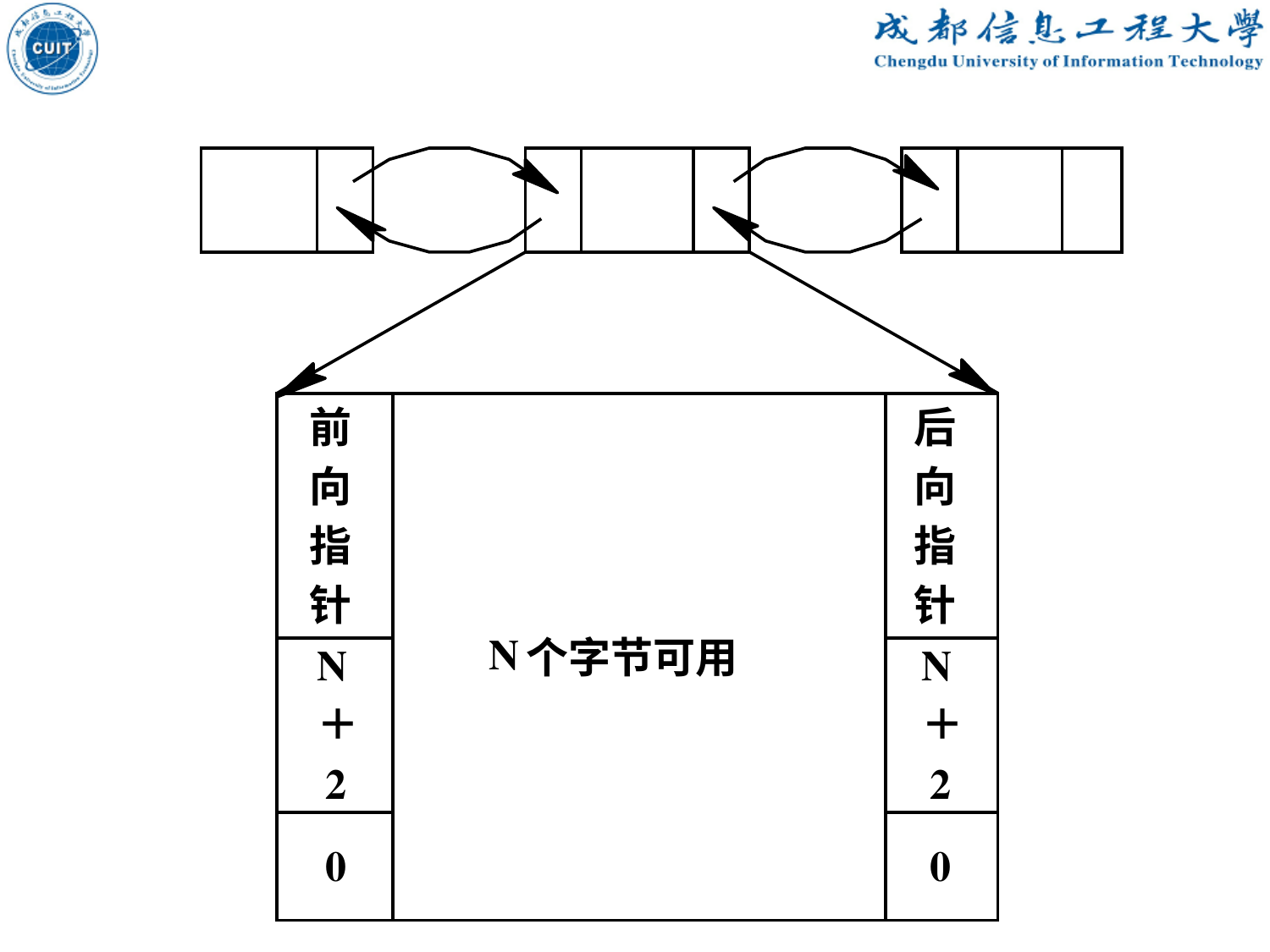

前
后
向
向
指
指
针
针
N
个字节可用

N

N
＋
＋
2
2

0
0